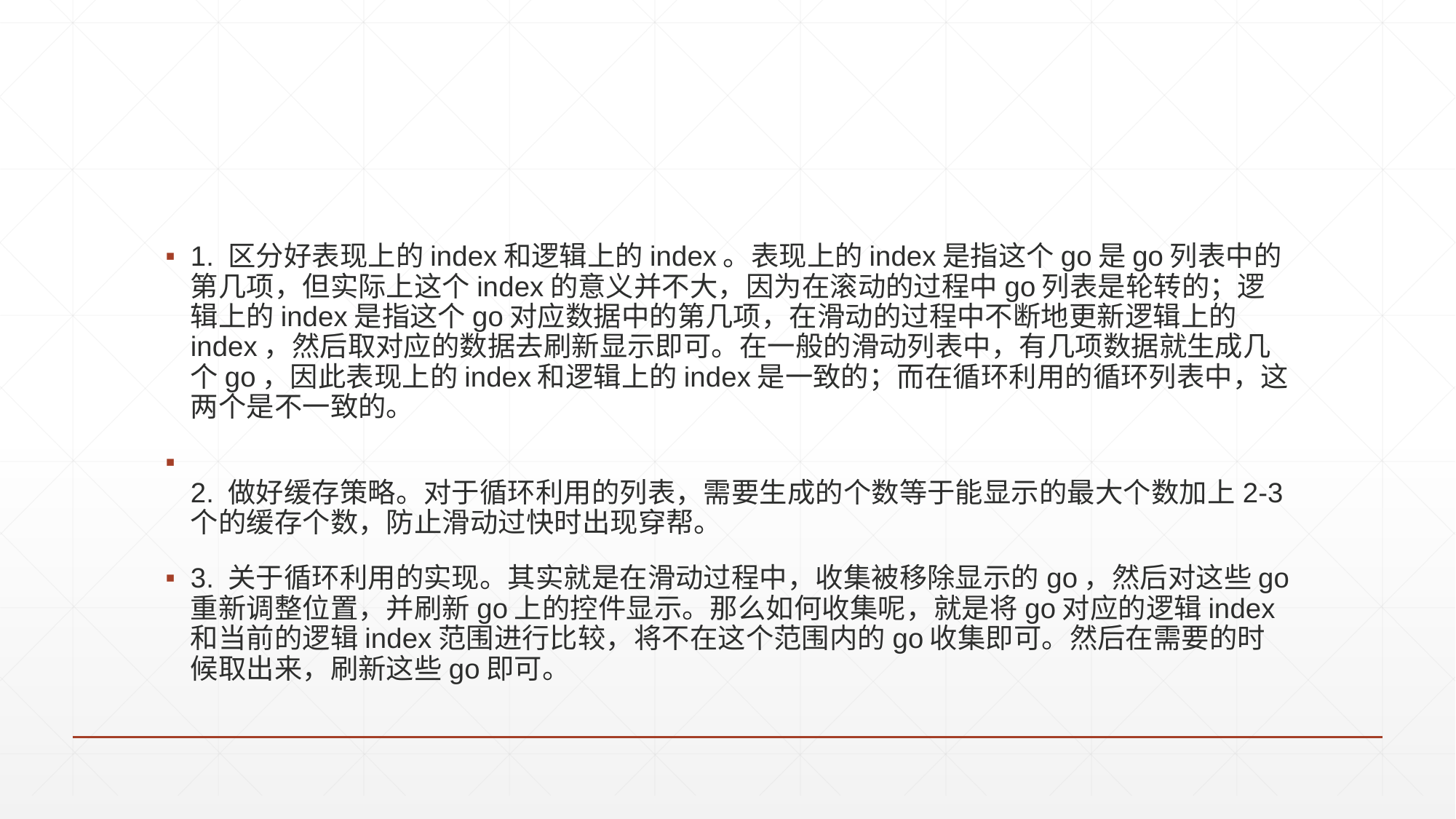

1. 区分好表现上的index和逻辑上的index。表现上的index是指这个go是go列表中的第几项，但实际上这个index的意义并不大，因为在滚动的过程中go列表是轮转的；逻辑上的index是指这个go对应数据中的第几项，在滑动的过程中不断地更新逻辑上的index，然后取对应的数据去刷新显示即可。在一般的滑动列表中，有几项数据就生成几个go，因此表现上的index和逻辑上的index是一致的；而在循环利用的循环列表中，这两个是不一致的。
2. 做好缓存策略。对于循环利用的列表，需要生成的个数等于能显示的最大个数加上2-3个的缓存个数，防止滑动过快时出现穿帮。
3. 关于循环利用的实现。其实就是在滑动过程中，收集被移除显示的go，然后对这些go重新调整位置，并刷新go上的控件显示。那么如何收集呢，就是将go对应的逻辑index和当前的逻辑index范围进行比较，将不在这个范围内的go收集即可。然后在需要的时候取出来，刷新这些go即可。